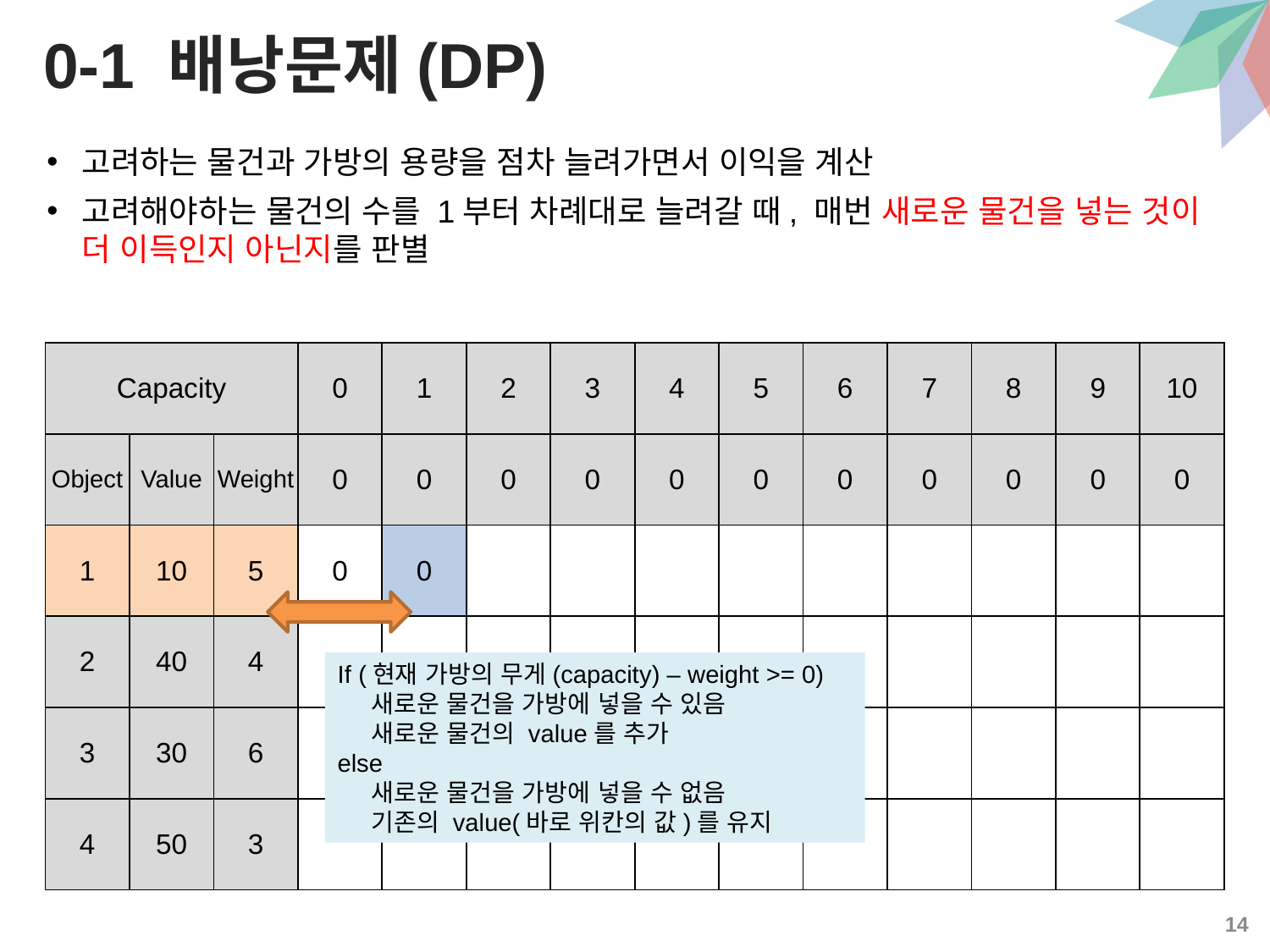

# 0-1 배낭문제(DP)
고려하는 물건과 가방의 용량을 점차 늘려가면서 이익을 계산
고려해야하는 물건의 수를 1부터 차례대로 늘려갈 때, 매번 새로운 물건을 넣는 것이 더 이득인지 아닌지를 판별
| Capacity |  |  | 0 | 1 | 2 | 3 | 4 | 5 | 6 | 7 | 8 | 9 | 10 |
| --- | --- | --- | --- | --- | --- | --- | --- | --- | --- | --- | --- | --- | --- |
| Object | Value | Weight | 0 | 0 | 0 | 0 | 0 | 0 | 0 | 0 | 0 | 0 | 0 |
| 1 | 10 | 5 | 0 | 0 |  |  |  |  |  |  |  |  |  |
| 2 | 40 | 4 |  |  |  |  |  |  |  |  |  |  |  |
| 3 | 30 | 6 |  |  |  |  |  |  |  |  |  |  |  |
| 4 | 50 | 3 |  |  |  |  |  |  |  |  |  |  |  |

If (현재 가방의 무게(capacity) – weight >= 0)
    새로운 물건을 가방에 넣을 수 있음
    새로운 물건의 value를 추가
else
    새로운 물건을 가방에 넣을 수 없음
    기존의 value(바로 위칸의 값)를 유지
14